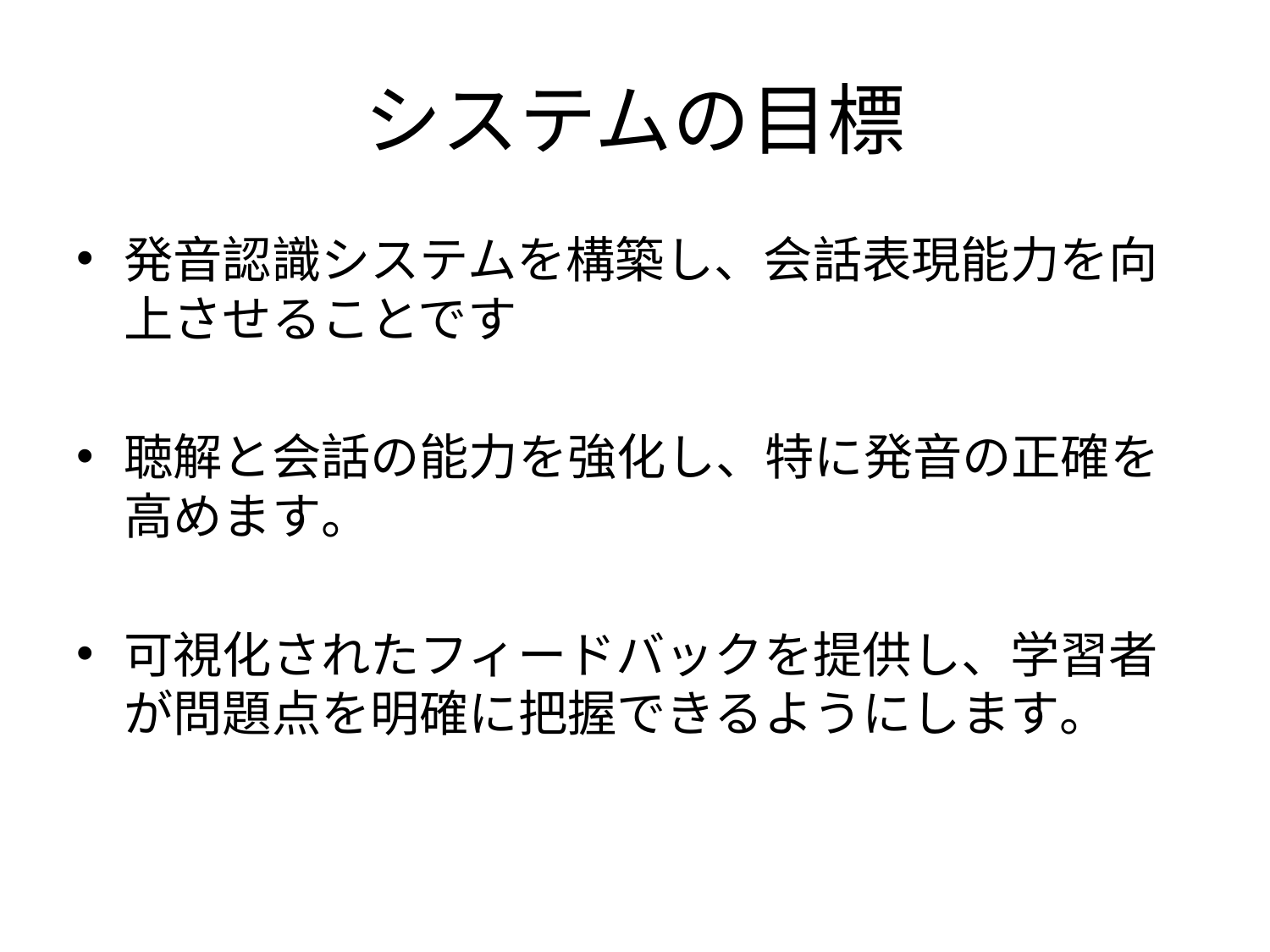

# システムの目標
発音認識システムを構築し、会話表現能力を向上させることです

聴解と会話の能力を強化し、特に発音の正確を高めます。

可視化されたフィードバックを提供し、学習者が問題点を明確に把握できるようにします。